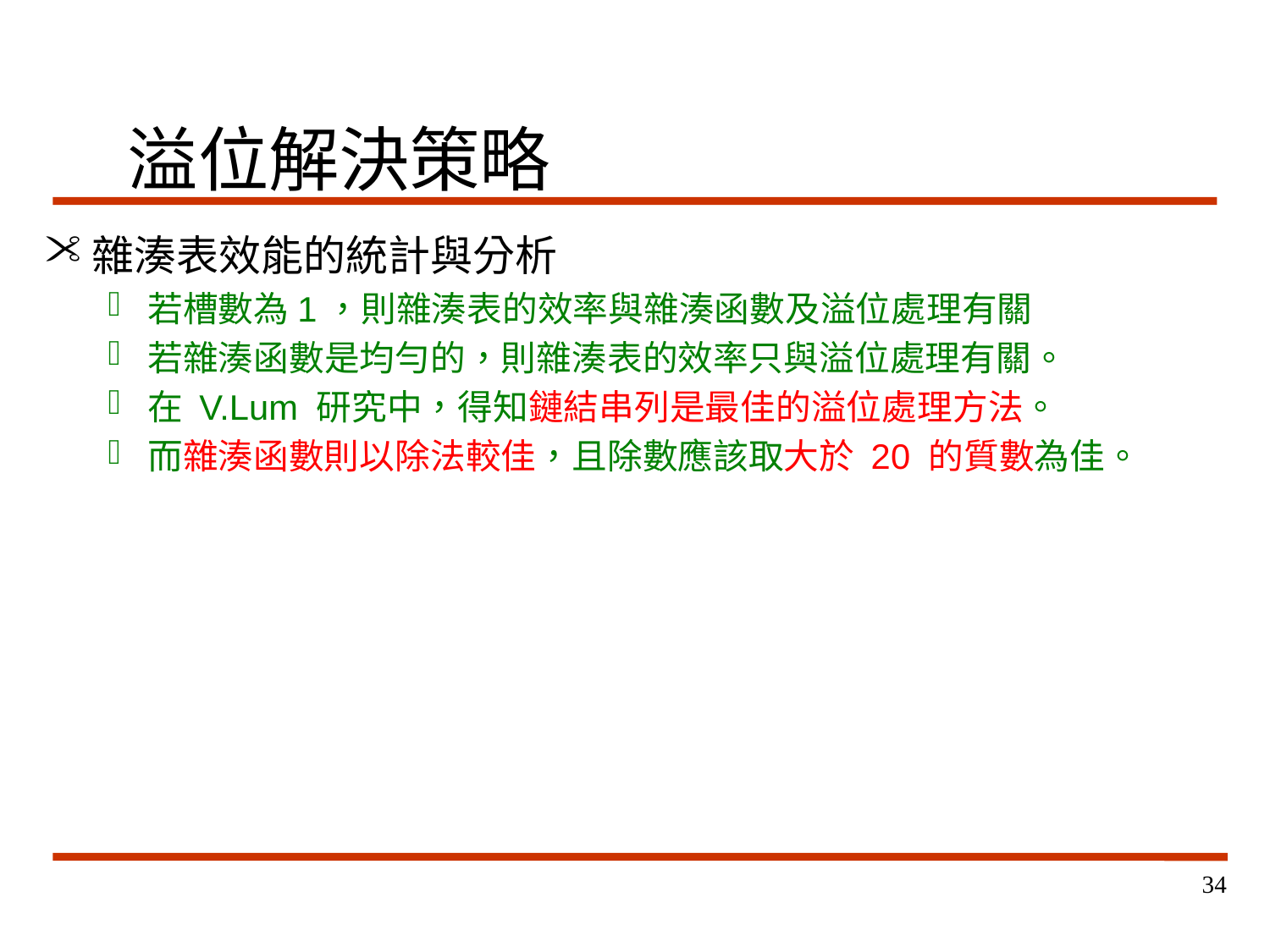

# 溢位解決策略
雜湊表效能的統計與分析
若槽數為1，則雜湊表的效率與雜湊函數及溢位處理有關
若雜湊函數是均勻的，則雜湊表的效率只與溢位處理有關。
在 V.Lum 研究中，得知鏈結串列是最佳的溢位處理方法。
而雜湊函數則以除法較佳，且除數應該取大於 20 的質數為佳。
34